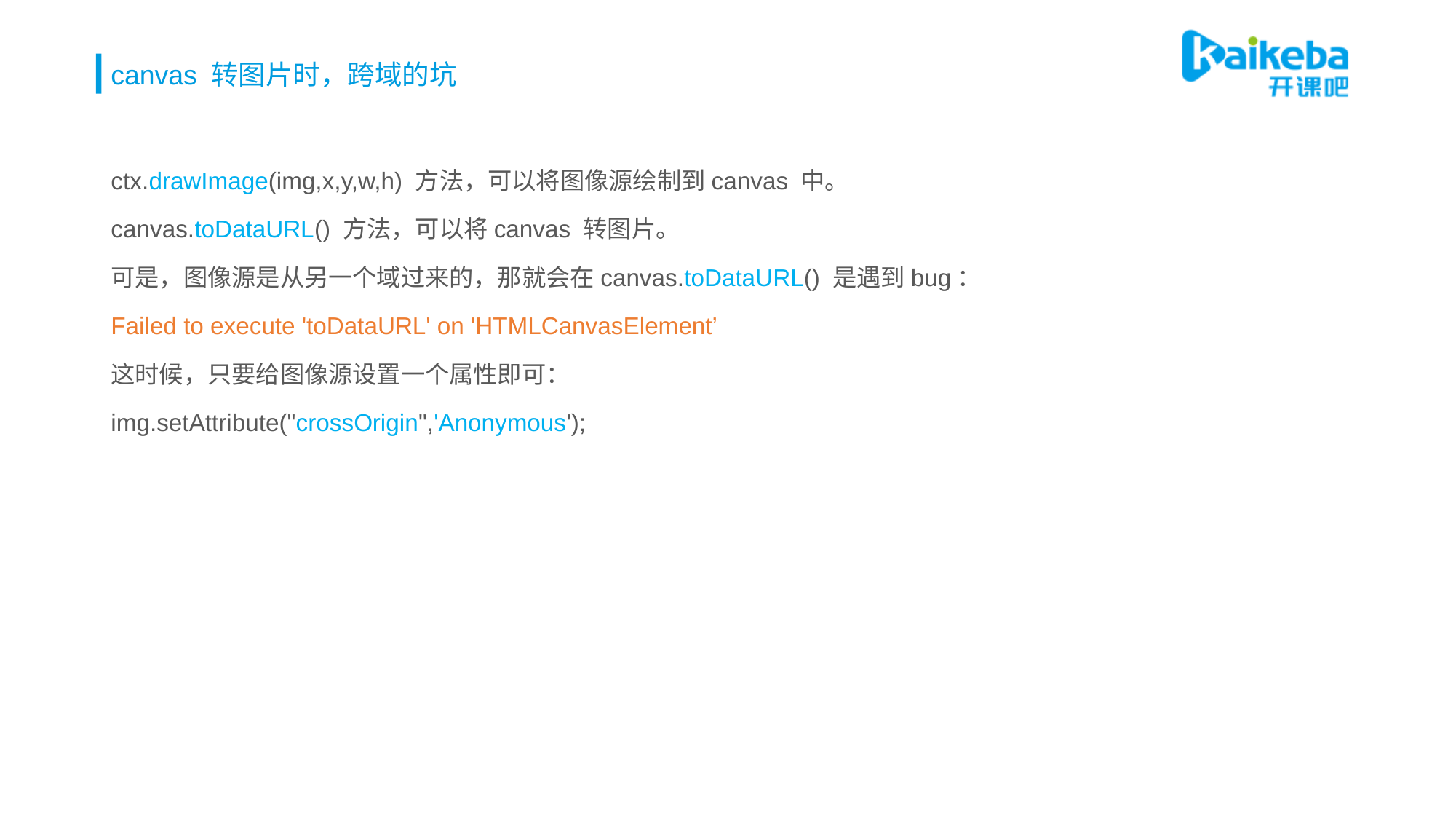

# canvas 转图片时，跨域的坑
ctx.drawImage(img,x,y,w,h) 方法，可以将图像源绘制到canvas 中。
canvas.toDataURL() 方法，可以将canvas 转图片。
可是，图像源是从另一个域过来的，那就会在canvas.toDataURL() 是遇到bug：
Failed to execute 'toDataURL' on 'HTMLCanvasElement’
这时候，只要给图像源设置一个属性即可：
img.setAttribute("crossOrigin",'Anonymous');